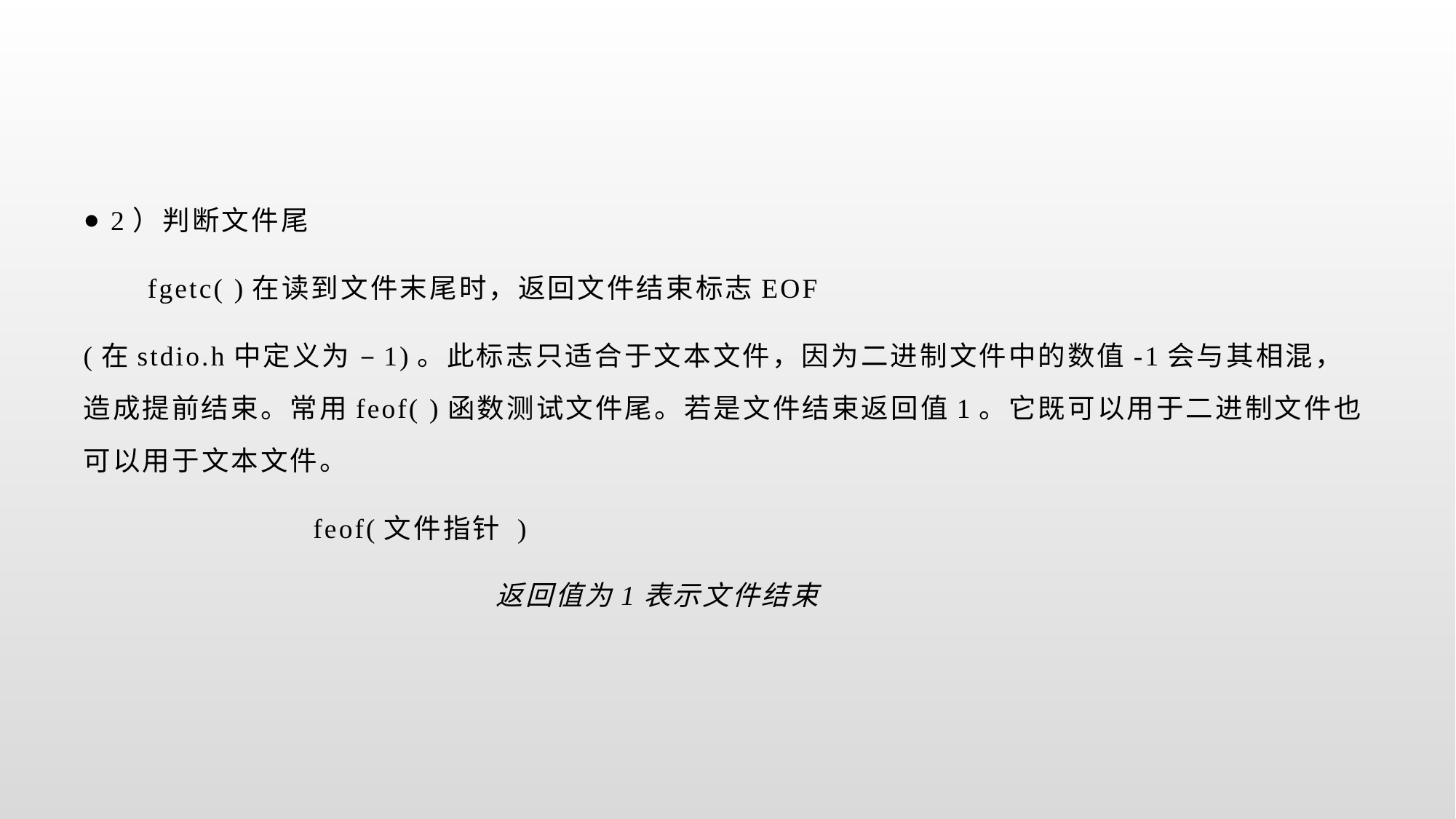

#
2）判断文件尾
       fgetc( )在读到文件末尾时，返回文件结束标志EOF
(在stdio.h中定义为 –1)。此标志只适合于文本文件，因为二进制文件中的数值-1会与其相混，造成提前结束。常用feof( )函数测试文件尾。若是文件结束返回值1。它既可以用于二进制文件也可以用于文本文件。
                         feof(文件指针 )
                                                返回值为1表示文件结束